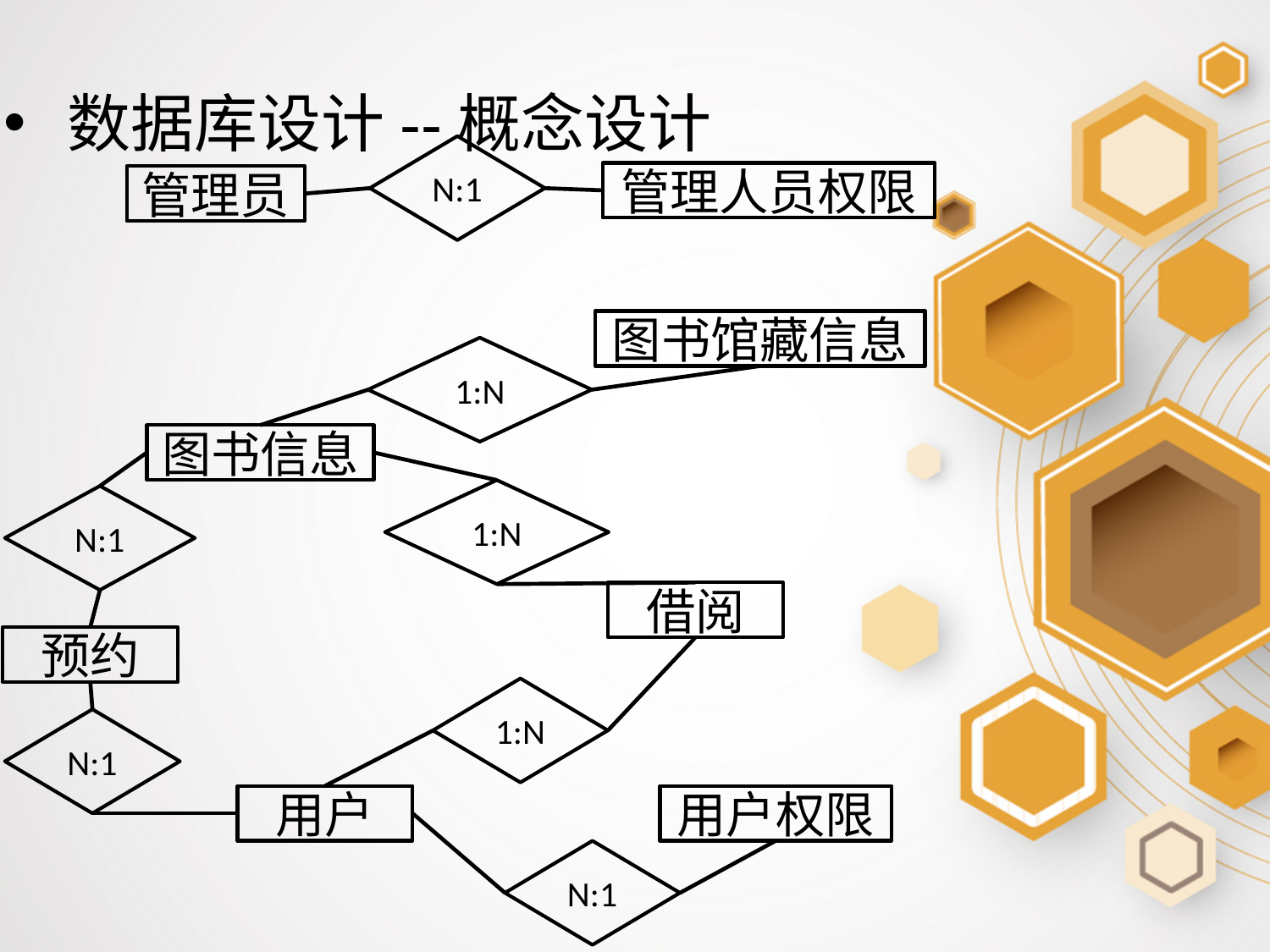

数据库设计--概念设计
N:1
管理人员权限
管理员
图书馆藏信息
1:N
图书信息
1:N
N:1
借阅
预约
1:N
N:1
用户
用户权限
N:1